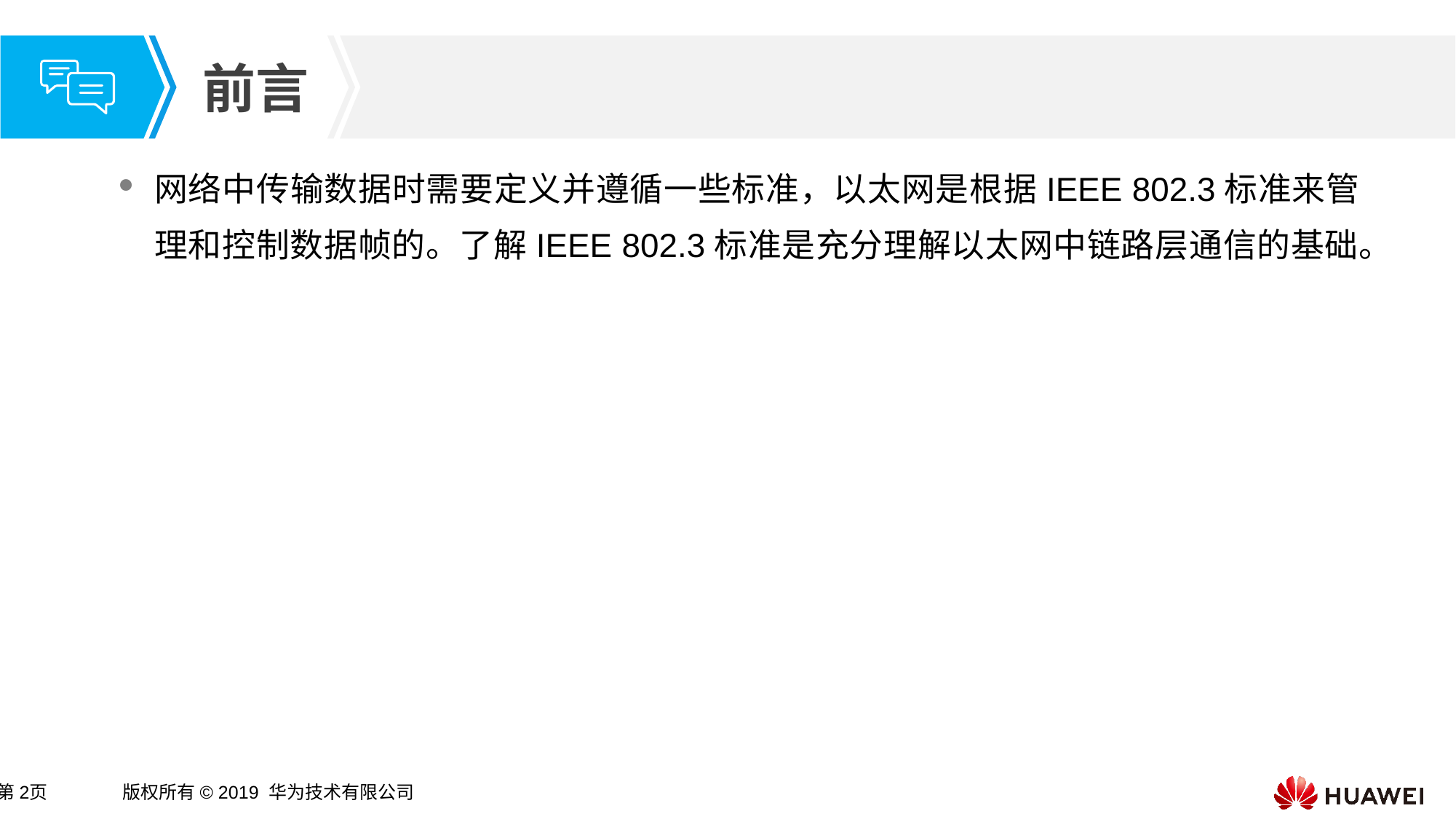

网络中传输数据时需要定义并遵循一些标准，以太网是根据IEEE 802.3标准来管理和控制数据帧的。了解IEEE 802.3标准是充分理解以太网中链路层通信的基础。